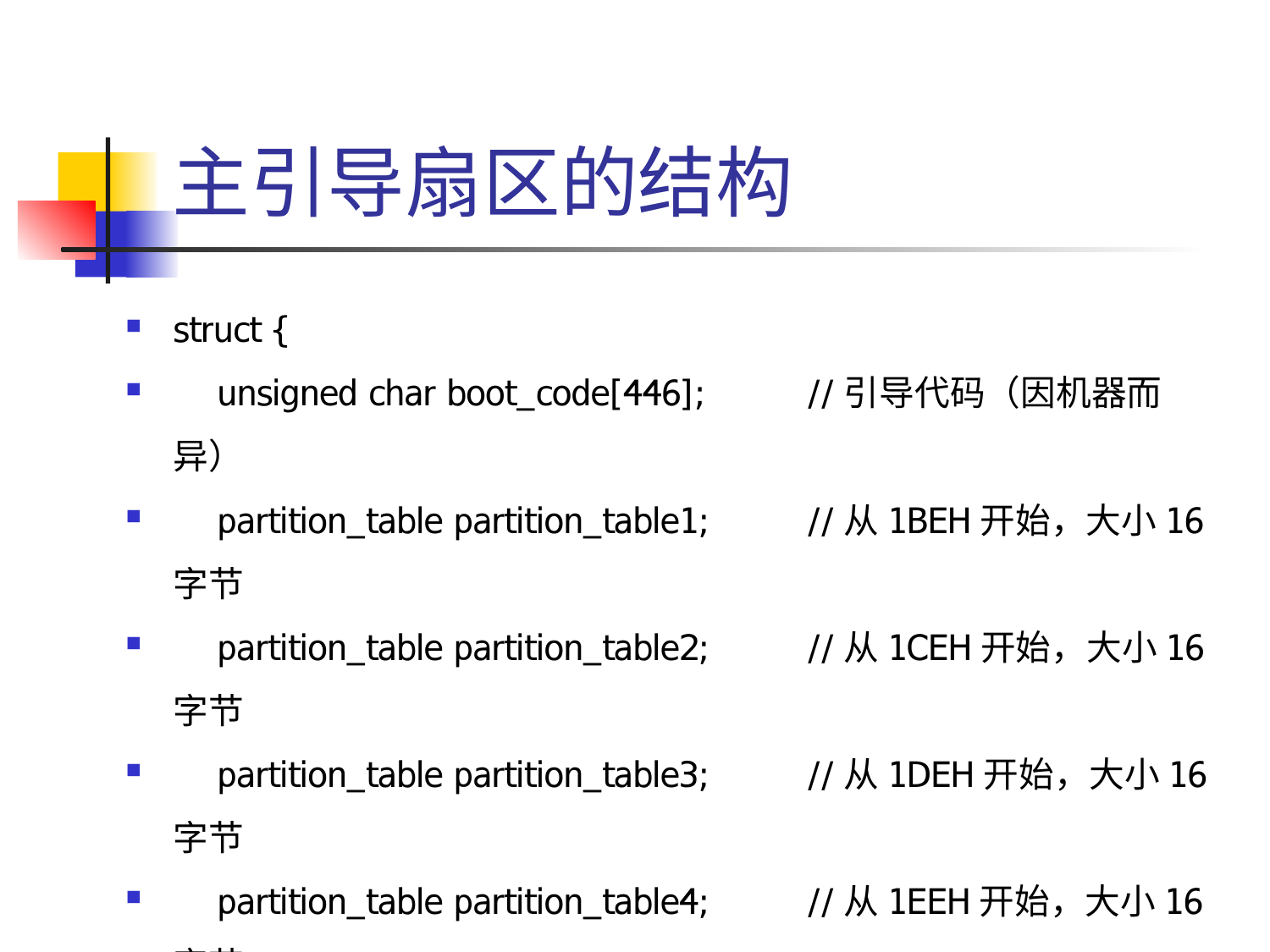

# 主引导扇区的结构
struct {
    unsigned char boot_code[446]; 	//引导代码（因机器而异）
    partition_table partition_table1;	//从1BEH开始，大小16字节
    partition_table partition_table2;	//从1CEH开始，大小16字节
    partition_table partition_table3;	//从1DEH开始，大小16字节
    partition_table partition_table4;	//从1EEH开始，大小16字节
    uint8_t partition_mark1;		// 0x55
    uint8_t partition_mark2;		// 0xaa
} MBR